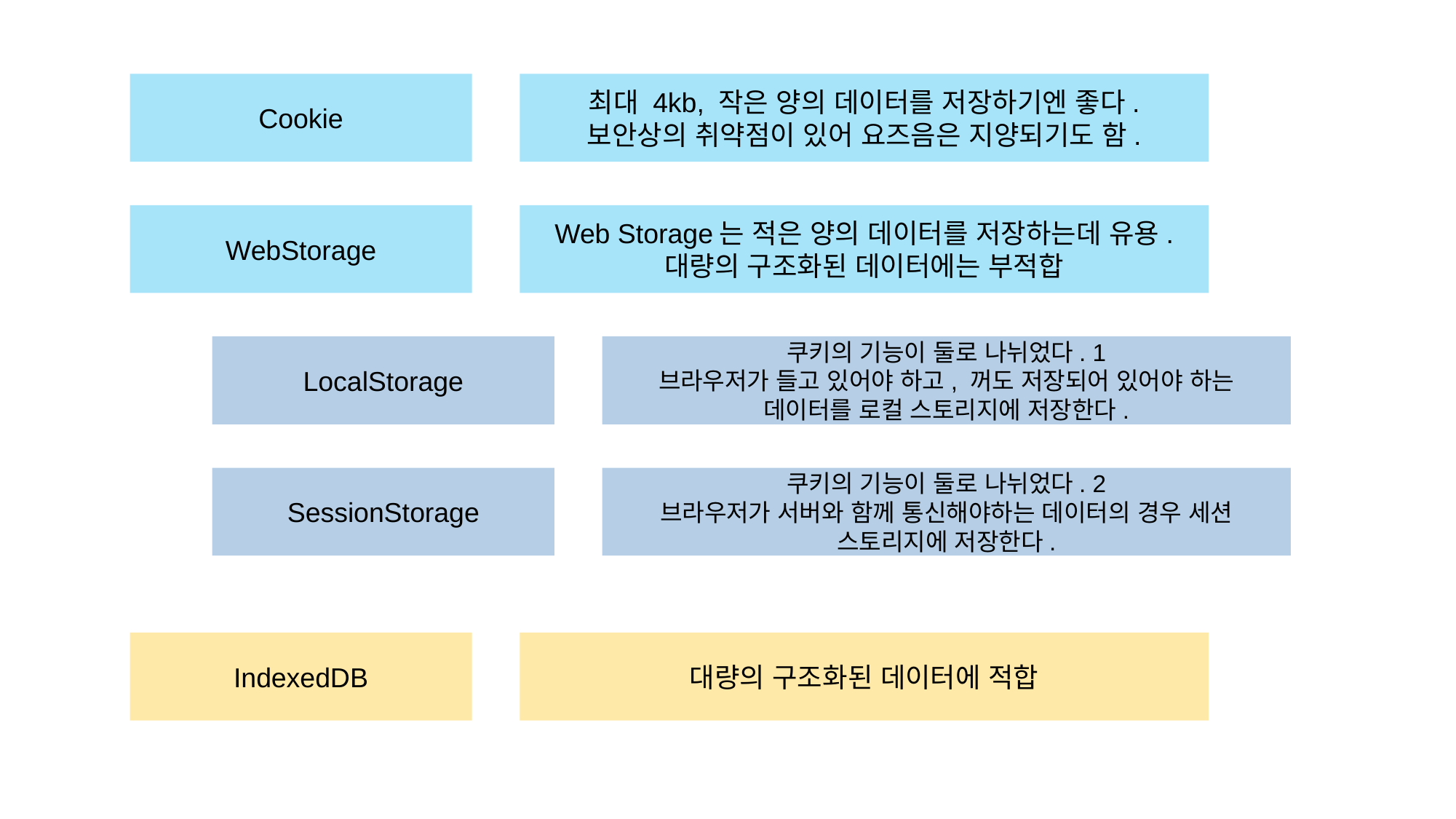

Cookie
최대 4kb, 작은 양의 데이터를 저장하기엔 좋다.
보안상의 취약점이 있어 요즈음은 지양되기도 함.
WebStorage
Web Storage는 적은 양의 데이터를 저장하는데 유용.
대량의 구조화된 데이터에는 부적합
LocalStorage
쿠키의 기능이 둘로 나뉘었다. 1
브라우저가 들고 있어야 하고, 꺼도 저장되어 있어야 하는 데이터를 로컬 스토리지에 저장한다.
SessionStorage
쿠키의 기능이 둘로 나뉘었다. 2
브라우저가 서버와 함께 통신해야하는 데이터의 경우 세션 스토리지에 저장한다.
IndexedDB
대량의 구조화된 데이터에 적합